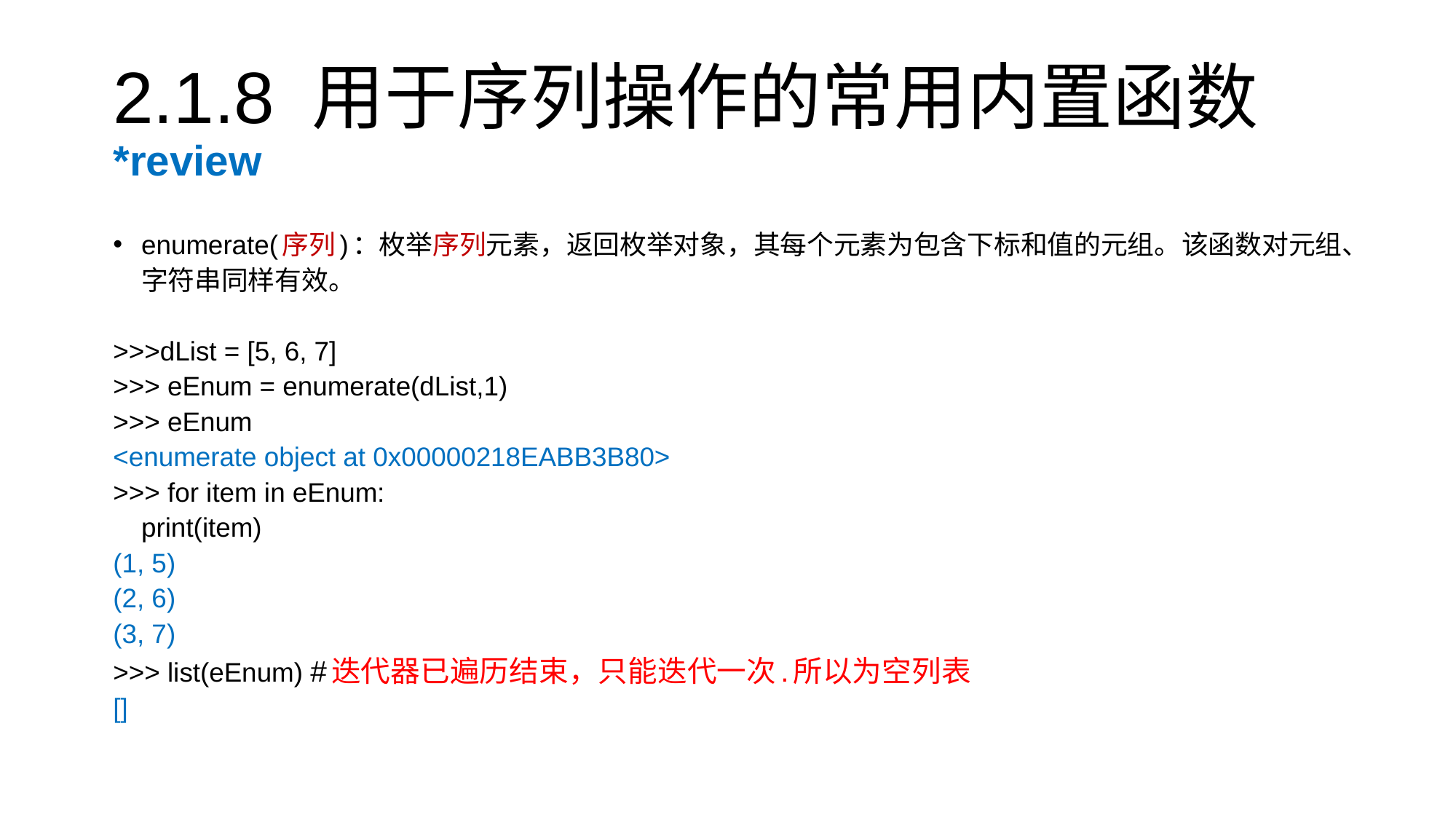

# 2.1.8 用于序列操作的常用内置函数 *review
enumerate(序列)：枚举序列元素，返回枚举对象，其每个元素为包含下标和值的元组。该函数对元组、字符串同样有效。

>>>dList = [5, 6, 7]
>>> eEnum = enumerate(dList,1)
>>> eEnum
<enumerate object at 0x00000218EABB3B80>
>>> for item in eEnum:
	print(item)
(1, 5)
(2, 6)
(3, 7)
>>> list(eEnum) #迭代器已遍历结束，只能迭代一次.所以为空列表
[]